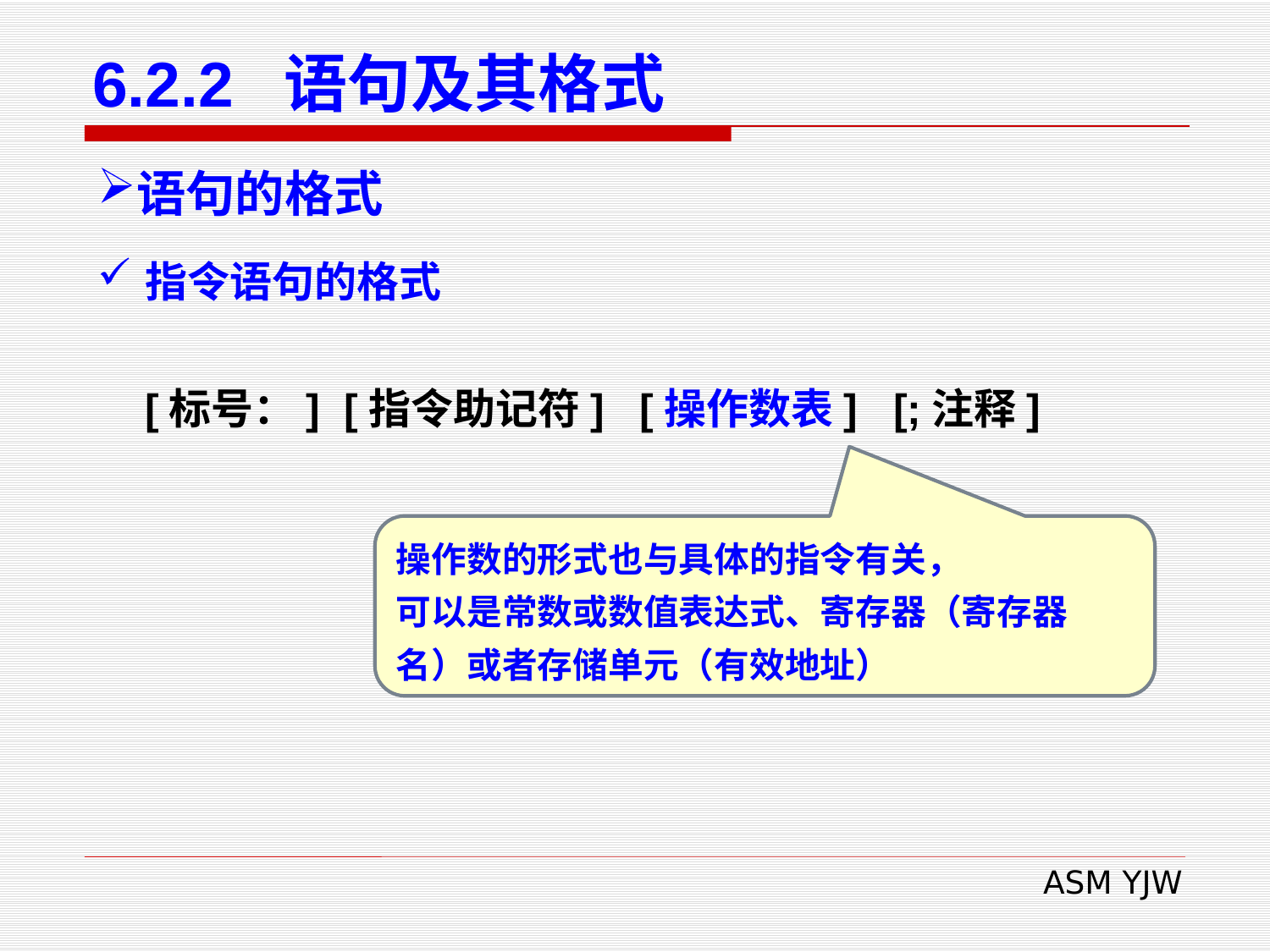

# 6.2.2  语句及其格式
语句的格式
指令语句的格式

    [标号：]  [指令助记符]   [操作数表]   [;注释]
操作数的形式也与具体的指令有关，
可以是常数或数值表达式、寄存器（寄存器名）或者存储单元（有效地址）